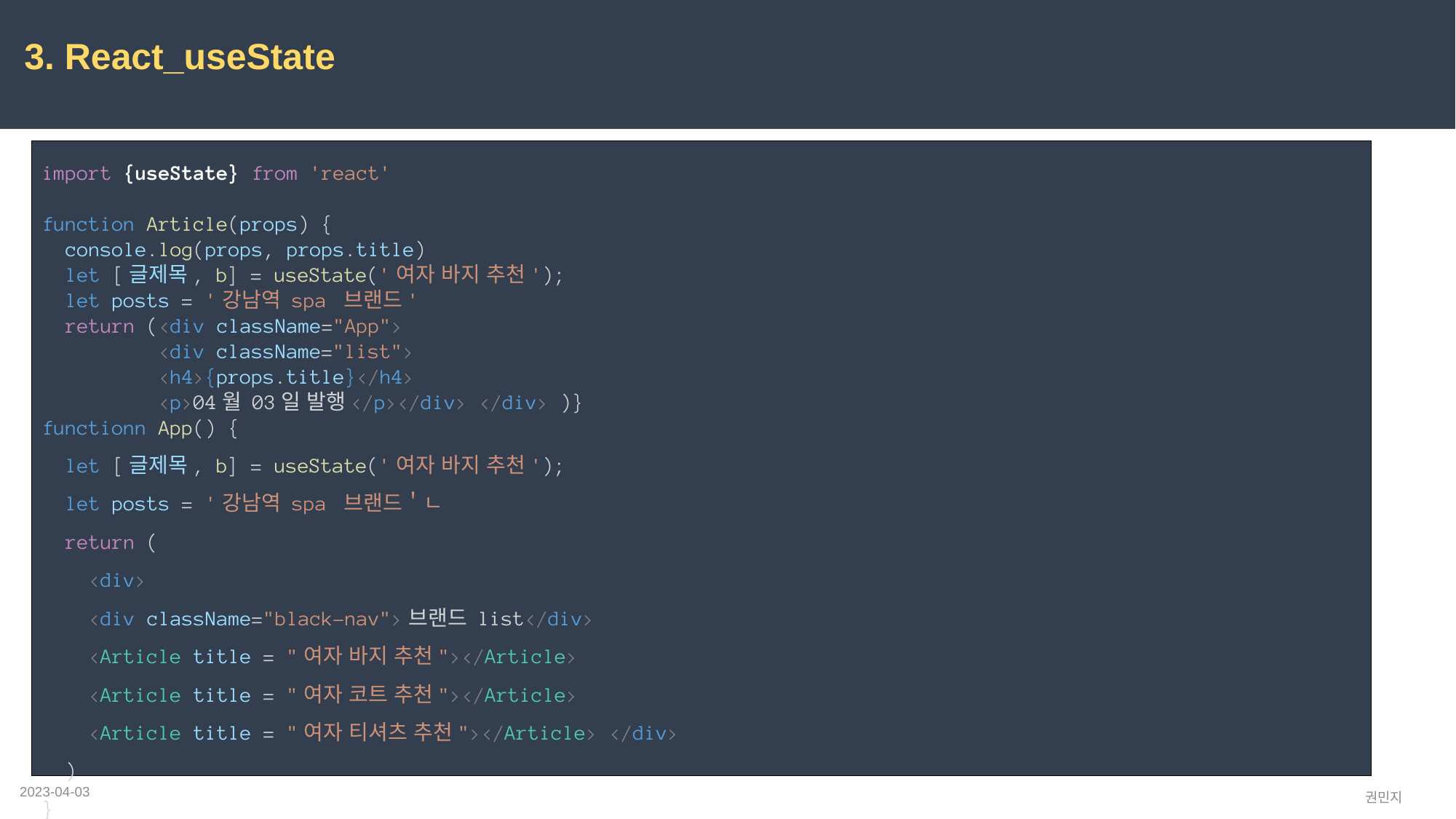

3. React_useState

import {useState} from 'react'
function Article(props) {
  console.log(props, props.title)
  let [글제목, b] = useState('여자 바지 추천');
  let posts = '강남역 spa 브랜드'
  return (<div className="App">
          <div className="list">
          <h4>{props.title}</h4>
          <p>04월 03일 발행</p></div> </div> )}
functionn App() {
  let [글제목, b] = useState('여자 바지 추천');
  let posts = '강남역 spa 브랜드＇ㄴ
  return (
    <div>
    <div className="black-nav">브랜드 list</div>
    <Article title = "여자 바지 추천"></Article>
    <Article title = "여자 코트 추천"></Article>
    <Article title = "여자 티셔츠 추천"></Article> </div>
  )
}
2023-04-03
권민지